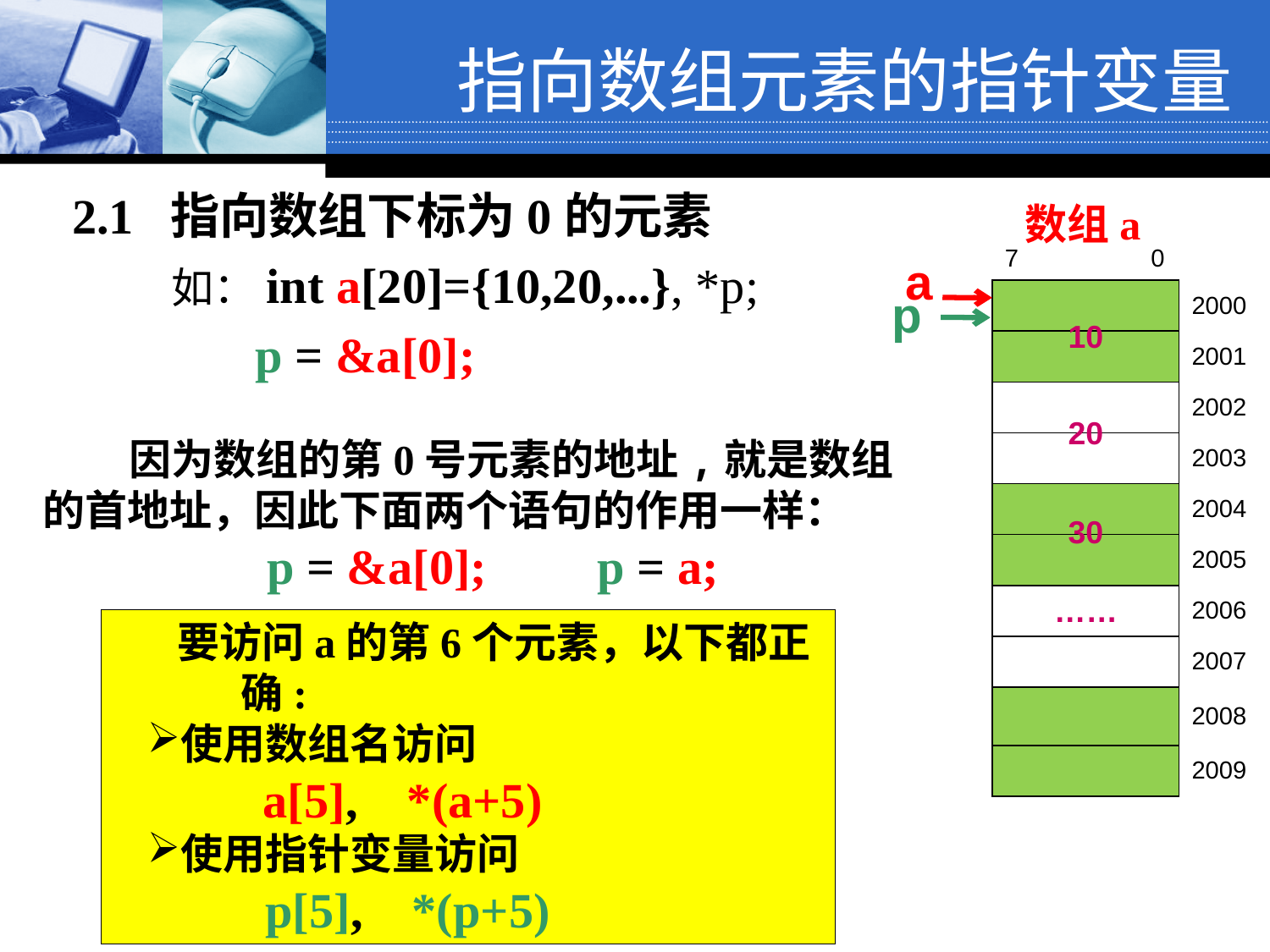

# 指向数组元素的指针变量
 2.1  指向数组下标为0的元素
　如：int a[20]={10,20,...}, *p;
	       p = &a[0];

因为数组的第0号元素的地址,就是数组的首地址，因此下面两个语句的作用一样：
      p = &a[0];         p = a;

数组a
| 7 0 |  |
| --- | --- |
|  | 2000 |
|  | 2001 |
|  | 2002 |
|  | 2003 |
|  | 2004 |
|  | 2005 |
|  | 2006 |
|  | 2007 |
|  | 2008 |
|  | 2009 |
a
p
10
20
30
……
要访问a的第6个元素，以下都正确:
使用数组名访问
       a[5],    *(a+5)
使用指针变量访问
  p[5],    *(p+5)